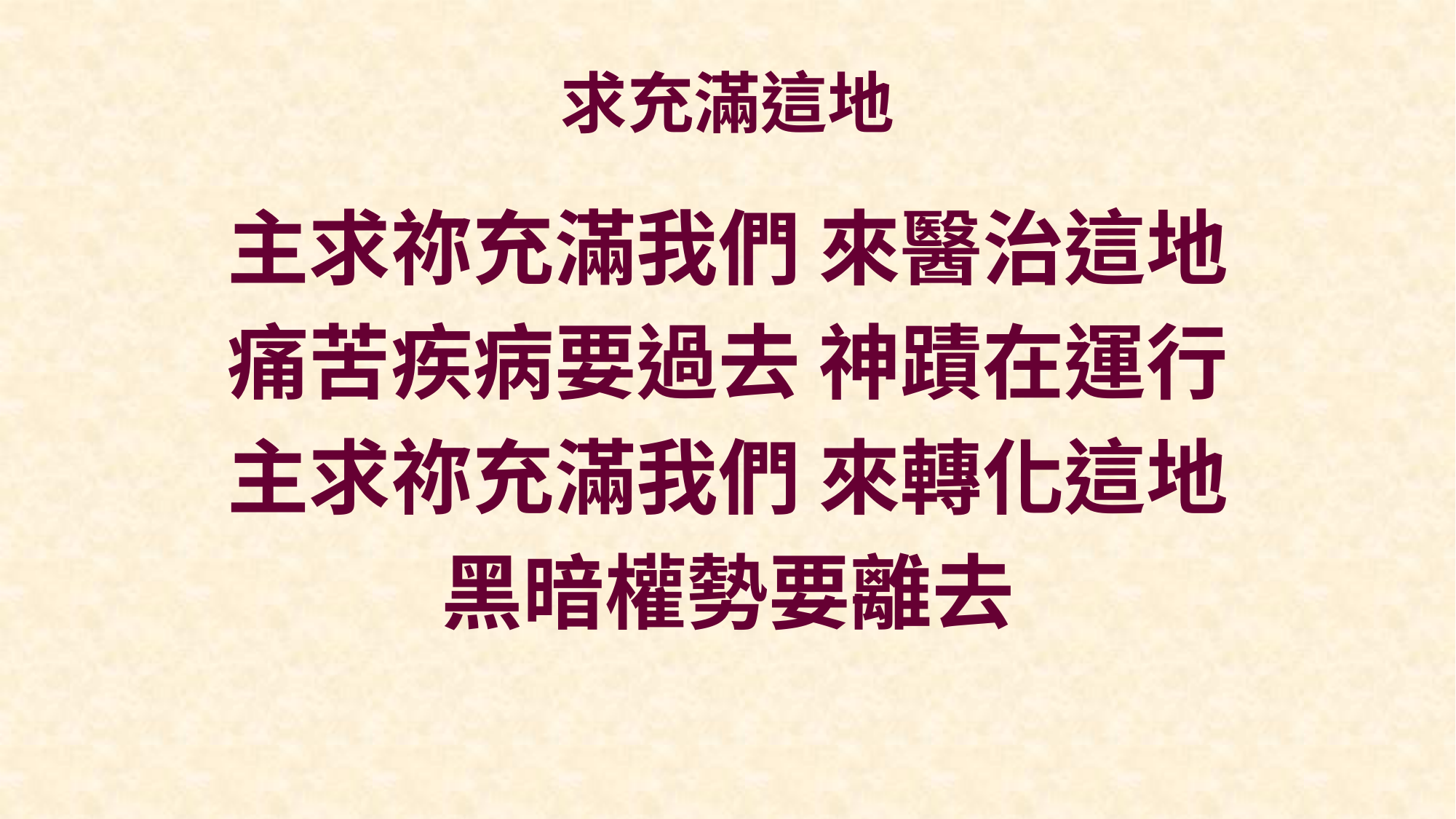

# 求充滿這地
主求祢充滿我們 來醫治這地
痛苦疾病要過去 神蹟在運行
主求祢充滿我們 來轉化這地
黑暗權勢要離去